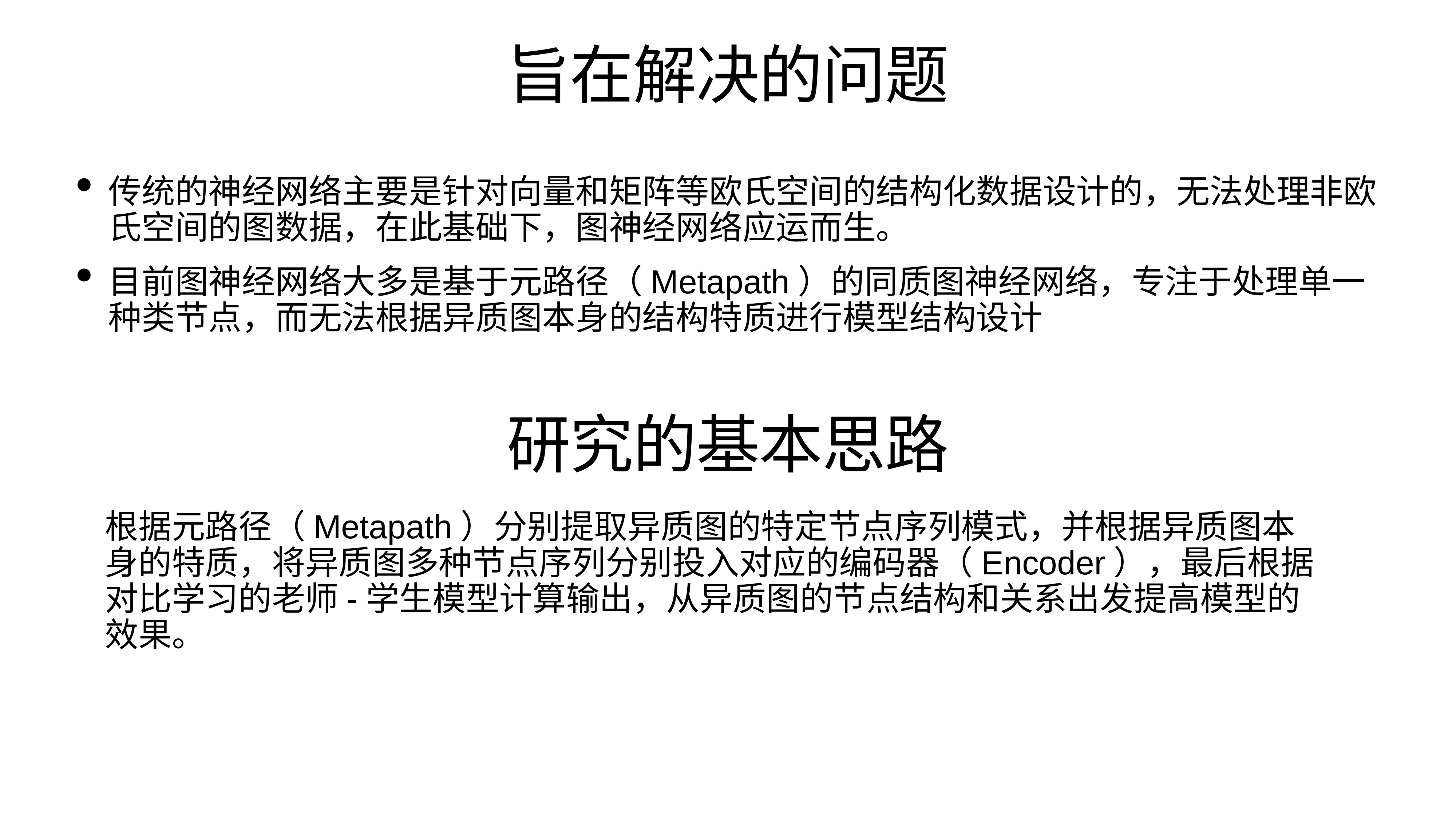

# 旨在解决的问题
传统的神经网络主要是针对向量和矩阵等欧氏空间的结构化数据设计的，无法处理非欧氏空间的图数据，在此基础下，图神经网络应运而生。
目前图神经网络大多是基于元路径（Metapath）的同质图神经网络，专注于处理单一种类节点，而无法根据异质图本身的结构特质进行模型结构设计
研究的基本思路
根据元路径（Metapath）分别提取异质图的特定节点序列模式，并根据异质图本身的特质，将异质图多种节点序列分别投入对应的编码器（Encoder），最后根据对比学习的老师-学生模型计算输出，从异质图的节点结构和关系出发提高模型的效果。